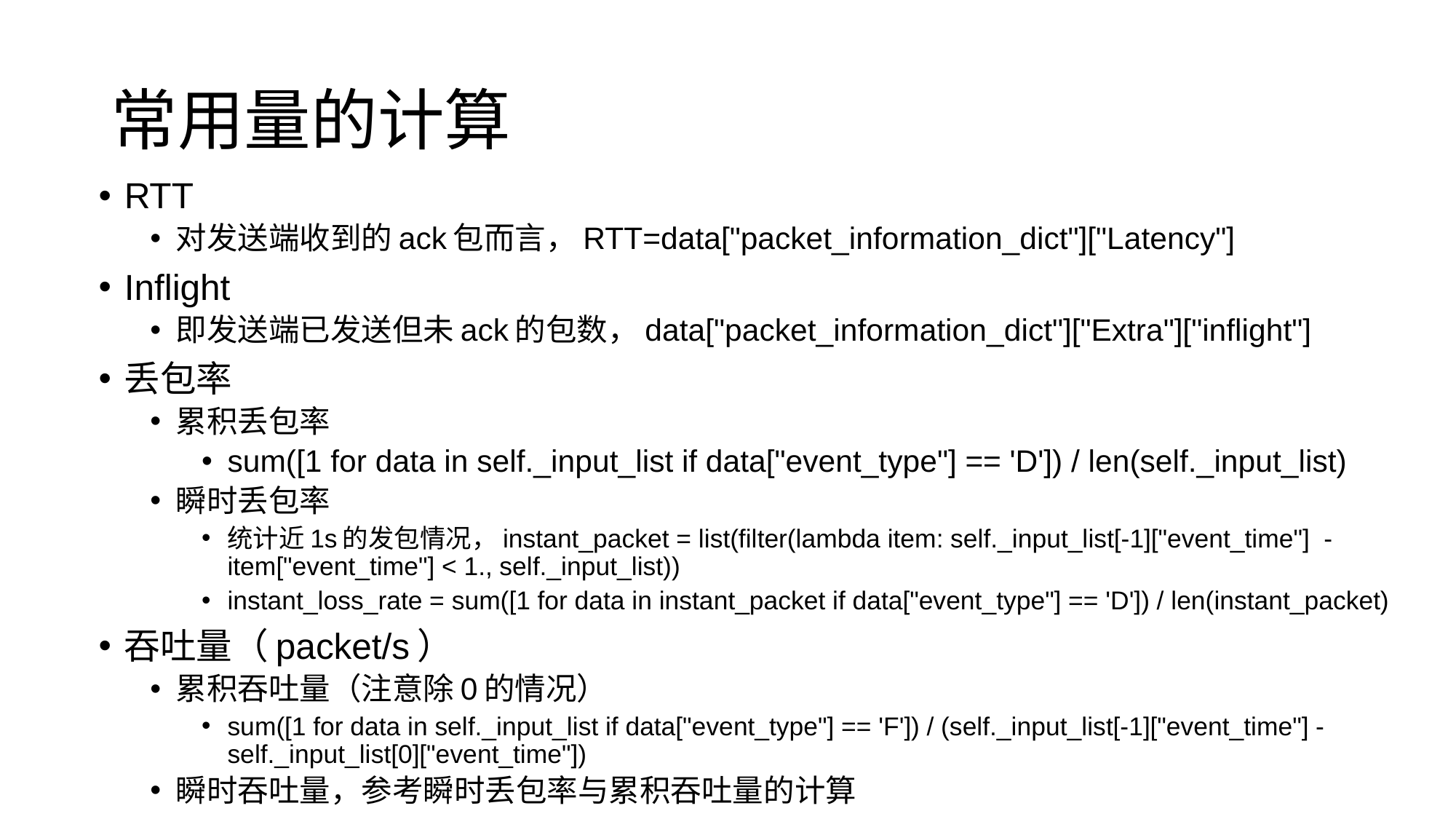

# 常用量的计算
RTT
对发送端收到的ack包而言，RTT=data["packet_information_dict"]["Latency"]
Inflight
即发送端已发送但未ack的包数，data["packet_information_dict"]["Extra"]["inflight"]
丢包率
累积丢包率
sum([1 for data in self._input_list if data["event_type"] == 'D']) / len(self._input_list)
瞬时丢包率
统计近1s的发包情况，instant_packet = list(filter(lambda item: self._input_list[-1]["event_time"]  - item["event_time"] < 1., self._input_list))
instant_loss_rate = sum([1 for data in instant_packet if data["event_type"] == 'D']) / len(instant_packet)
吞吐量（packet/s）
累积吞吐量（注意除0的情况）
sum([1 for data in self._input_list if data["event_type"] == 'F']) / (self._input_list[-1]["event_time"] - self._input_list[0]["event_time"])
瞬时吞吐量，参考瞬时丢包率与累积吞吐量的计算